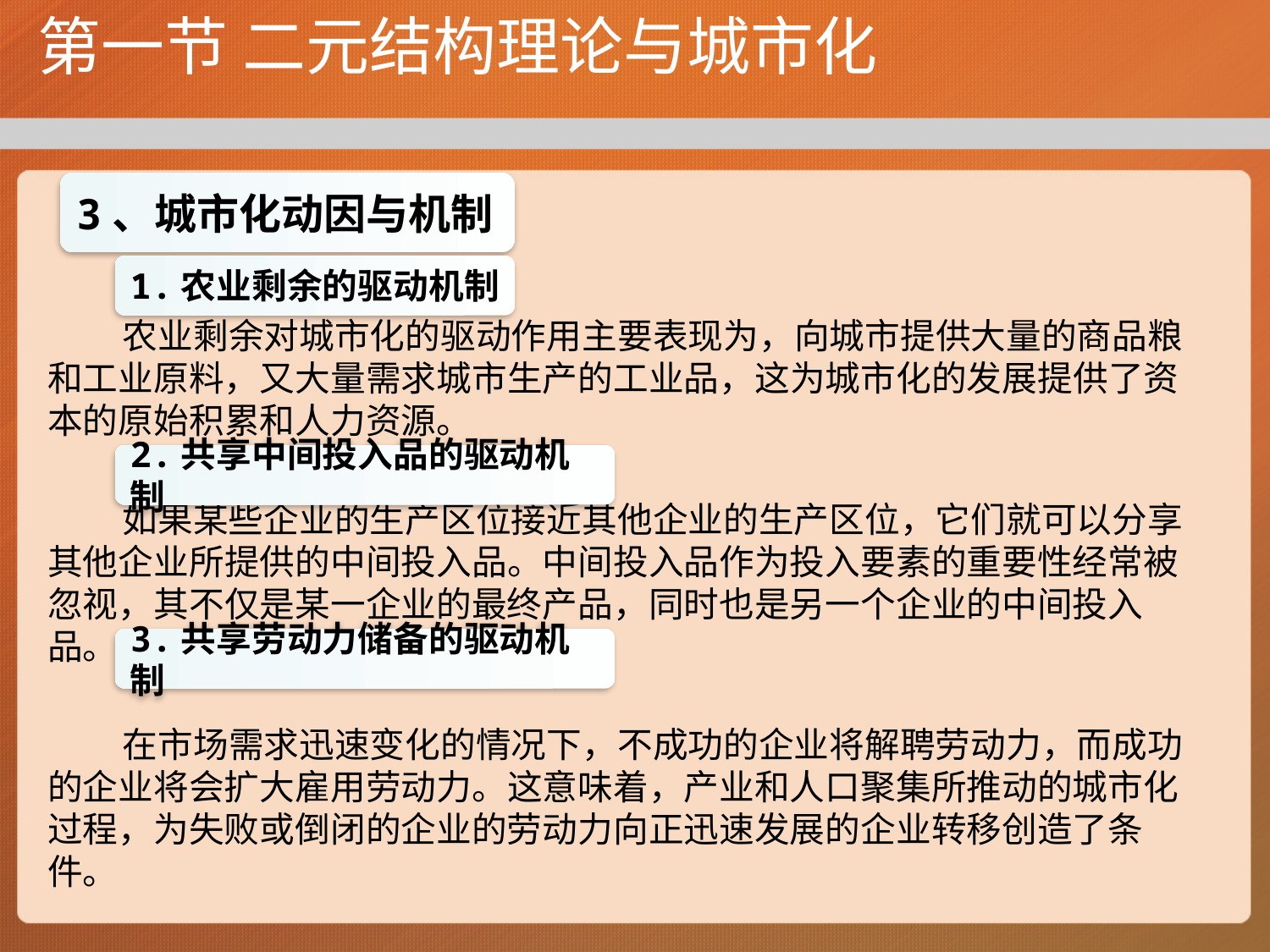

# 第一节 二元结构理论与城市化
3、城市化动因与机制

农业剩余对城市化的驱动作用主要表现为，向城市提供大量的商品粮和工业原料，又大量需求城市生产的工业品，这为城市化的发展提供了资本的原始积累和人力资源。

如果某些企业的生产区位接近其他企业的生产区位，它们就可以分享其他企业所提供的中间投入品。中间投入品作为投入要素的重要性经常被忽视，其不仅是某一企业的最终产品，同时也是另一个企业的中间投入品。

在市场需求迅速变化的情况下，不成功的企业将解聘劳动力，而成功的企业将会扩大雇用劳动力。这意味着，产业和人口聚集所推动的城市化过程，为失败或倒闭的企业的劳动力向正迅速发展的企业转移创造了条件。

1.农业剩余的驱动机制
2.共享中间投入品的驱动机制
3.共享劳动力储备的驱动机制